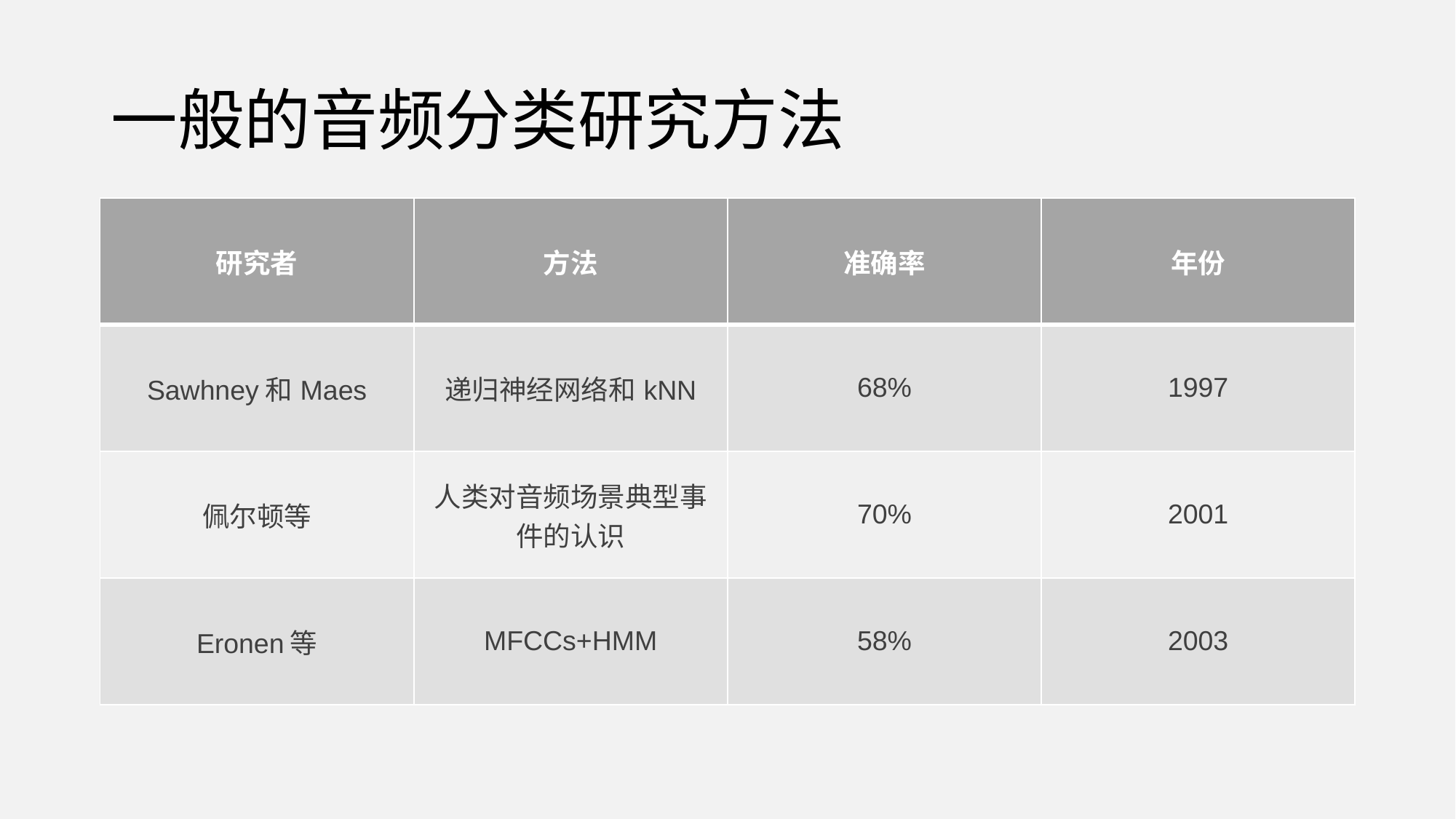

# 一般的音频分类研究方法
| 研究者 | 方法 | 准确率 | 年份 |
| --- | --- | --- | --- |
| Sawhney和Maes | 递归神经网络和kNN | 68% | 1997 |
| 佩尔顿等 | 人类对音频场景典型事件的认识 | 70% | 2001 |
| Eronen等 | MFCCs+HMM | 58% | 2003 |